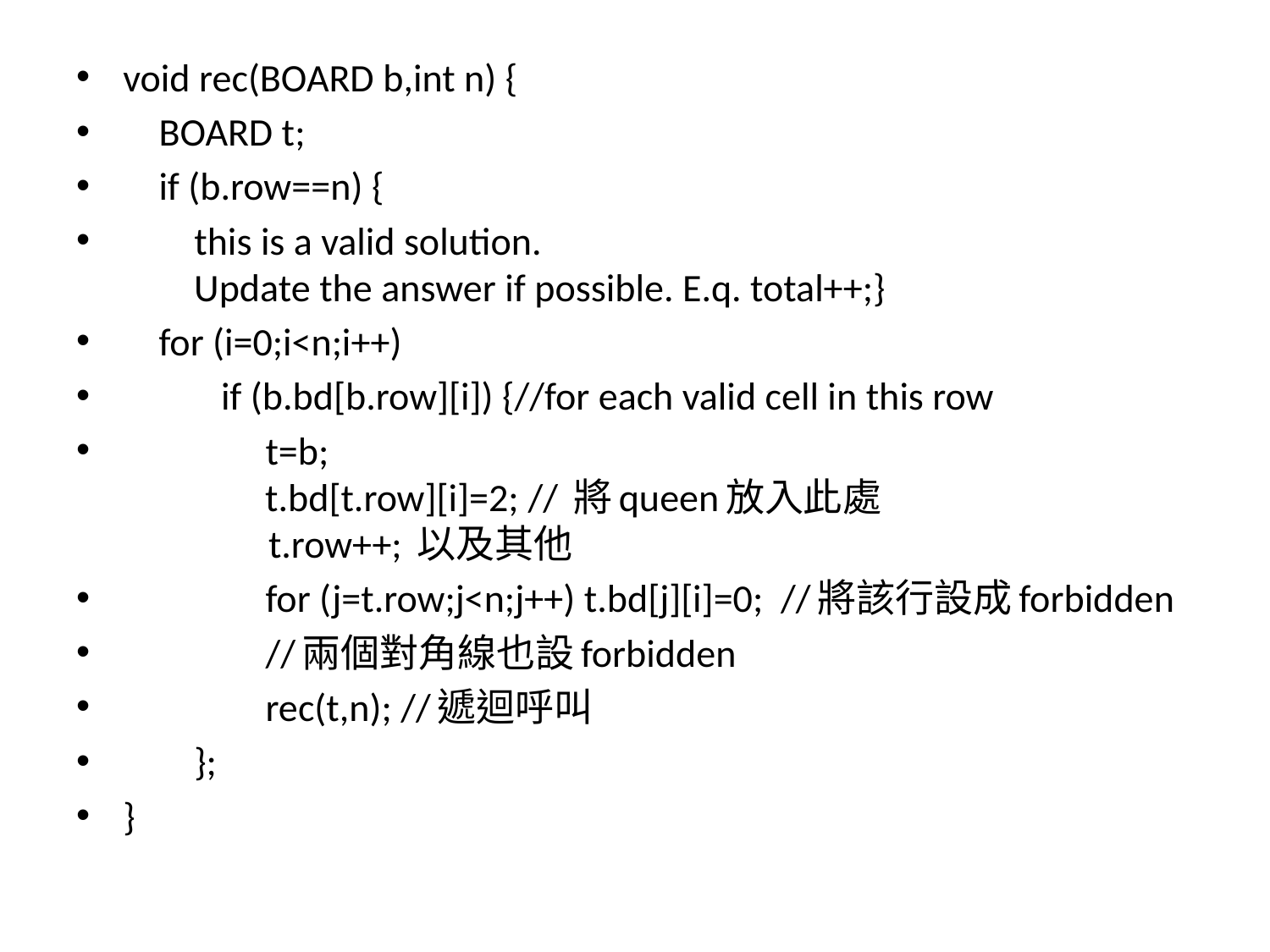

void rec(BOARD b,int n) {
    BOARD t;
    if (b.row==n) {
        this is a valid solution.
        Update the answer if possible. E.q. total++;}
    for (i=0;i<n;i++)
           if (b.bd[b.row][i]) {//for each valid cell in this row
                t=b;
                t.bd[t.row][i]=2; // 將queen放入此處
                t.row++; 以及其他
                for (j=t.row;j<n;j++) t.bd[j][i]=0;  //將該行設成forbidden
                //兩個對角線也設forbidden
                rec(t,n); //遞迴呼叫
        };
}